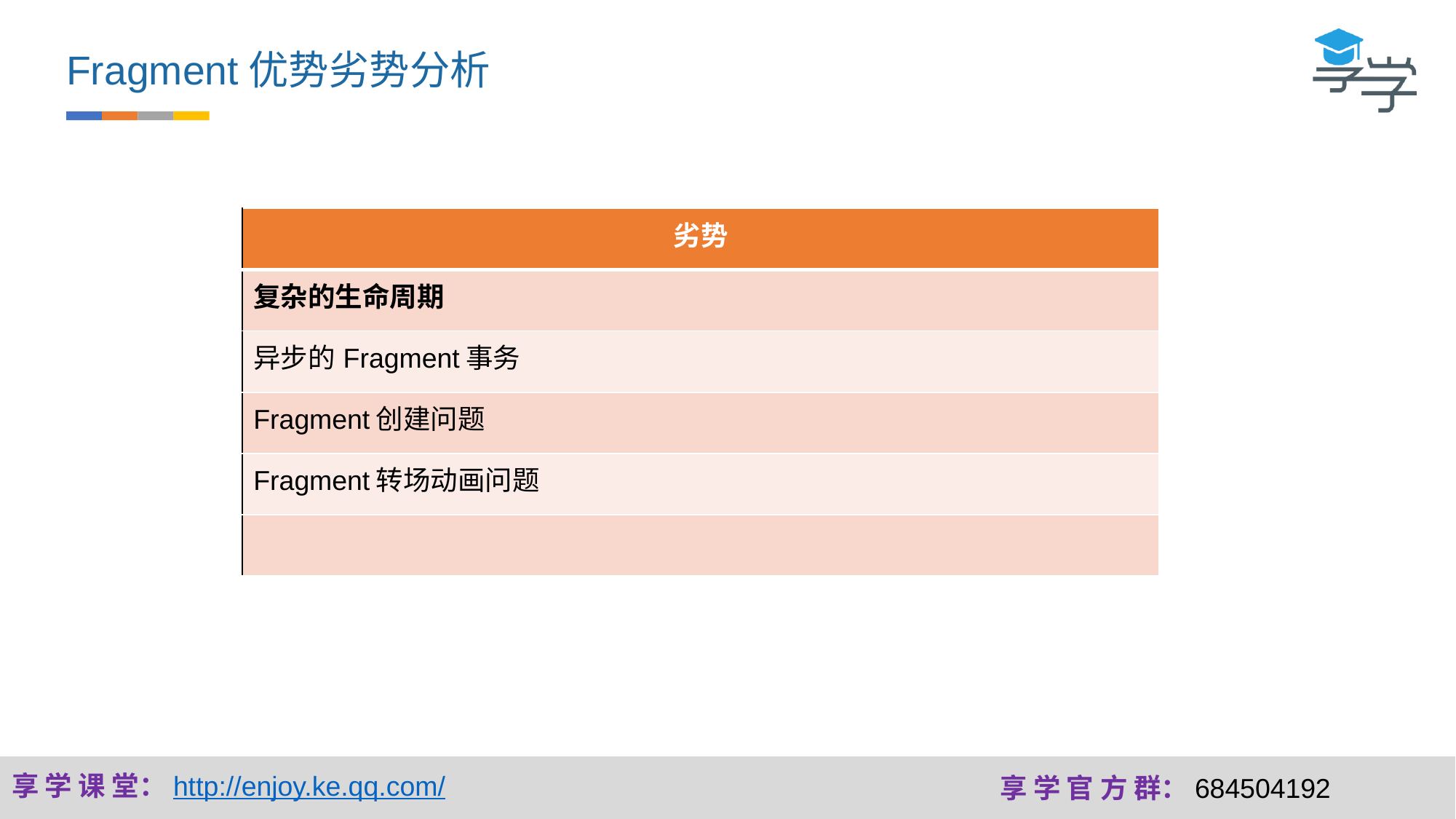

Fragment优势劣势分析

| 劣势 |
| --- |
| 复杂的生命周期 |
| 异步的Fragment事务 |
| Fragment创建问题 |
| Fragment转场动画问题 |
|  |